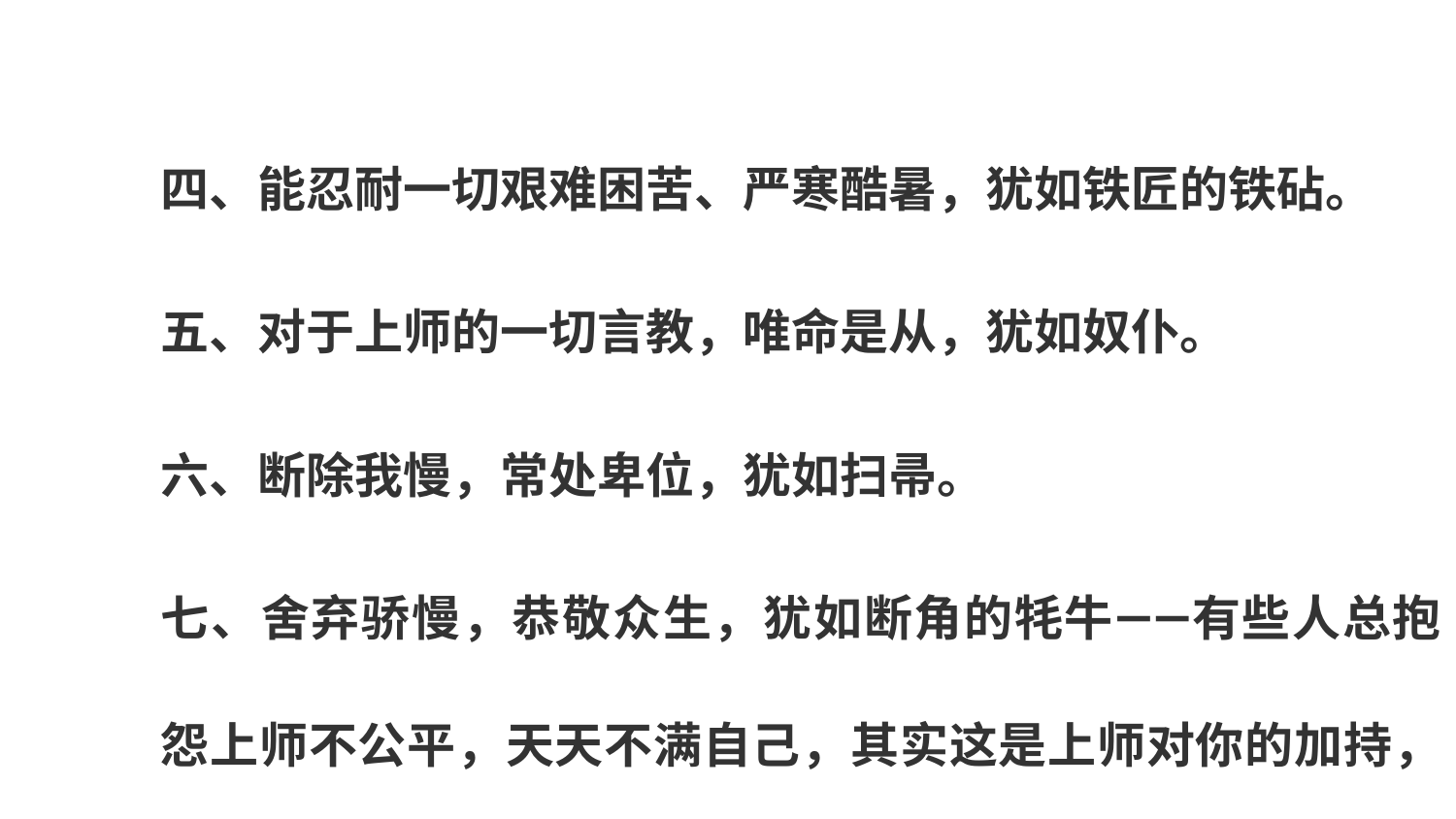

四、能忍耐一切艰难困苦、严寒酷暑，犹如铁匠的铁砧。
五、对于上师的一切言教，唯命是从，犹如奴仆。
六、断除我慢，常处卑位，犹如扫帚。
七、舍弃骄慢，恭敬众生，犹如断角的牦牛——有些人总抱怨上师不公平，天天不满自己，其实这是上师对你的加持，你应该当“断角牛”。